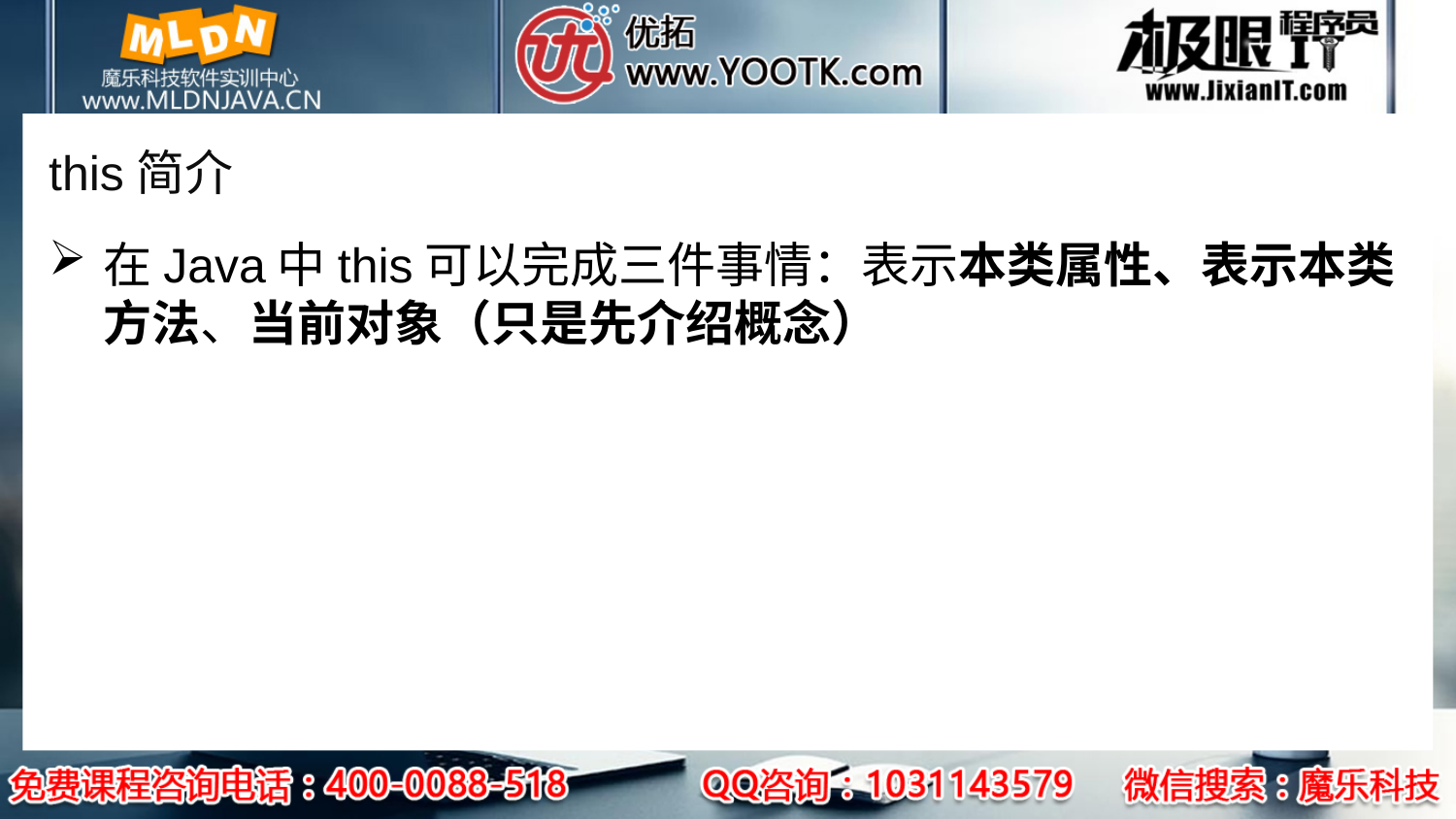

# this简介
在Java中this可以完成三件事情：表示本类属性、表示本类方法、当前对象（只是先介绍概念）